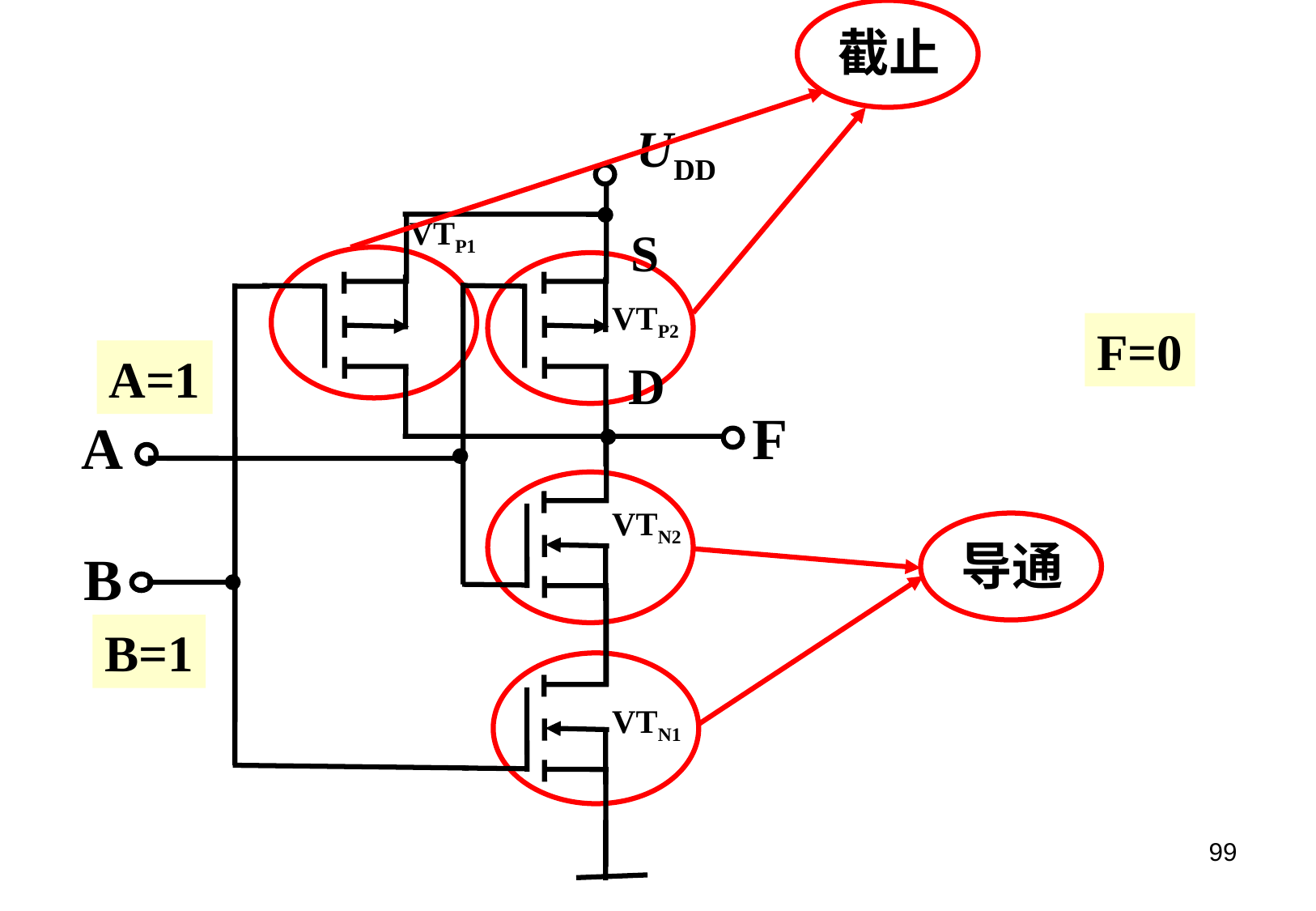

截止

UDD

S

D

VTP1

VTP2

F
A

VTN2
B

VTN1

F=0
A=1

导通

B=1

99